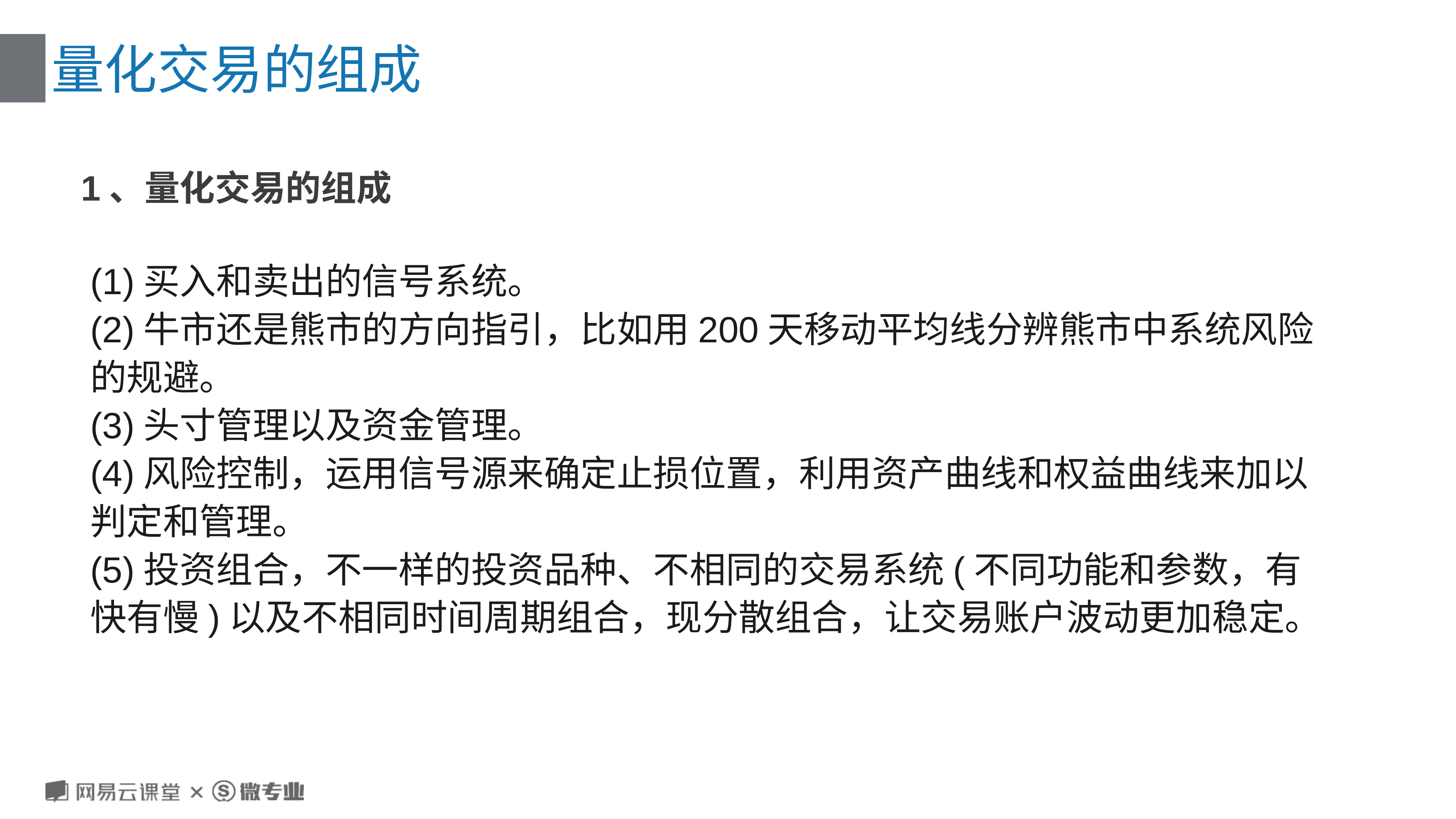

# 量化交易的组成
1、量化交易的组成

(1)买入和卖出的信号系统。
(2)牛市还是熊市的方向指引，比如用200天移动平均线分辨熊市中系统风险的规避。
(3)头寸管理以及资金管理。
(4)风险控制，运用信号源来确定止损位置，利用资产曲线和权益曲线来加以判定和管理。
(5)投资组合，不一样的投资品种、不相同的交易系统(不同功能和参数，有快有慢)以及不相同时间周期组合，现分散组合，让交易账户波动更加稳定。